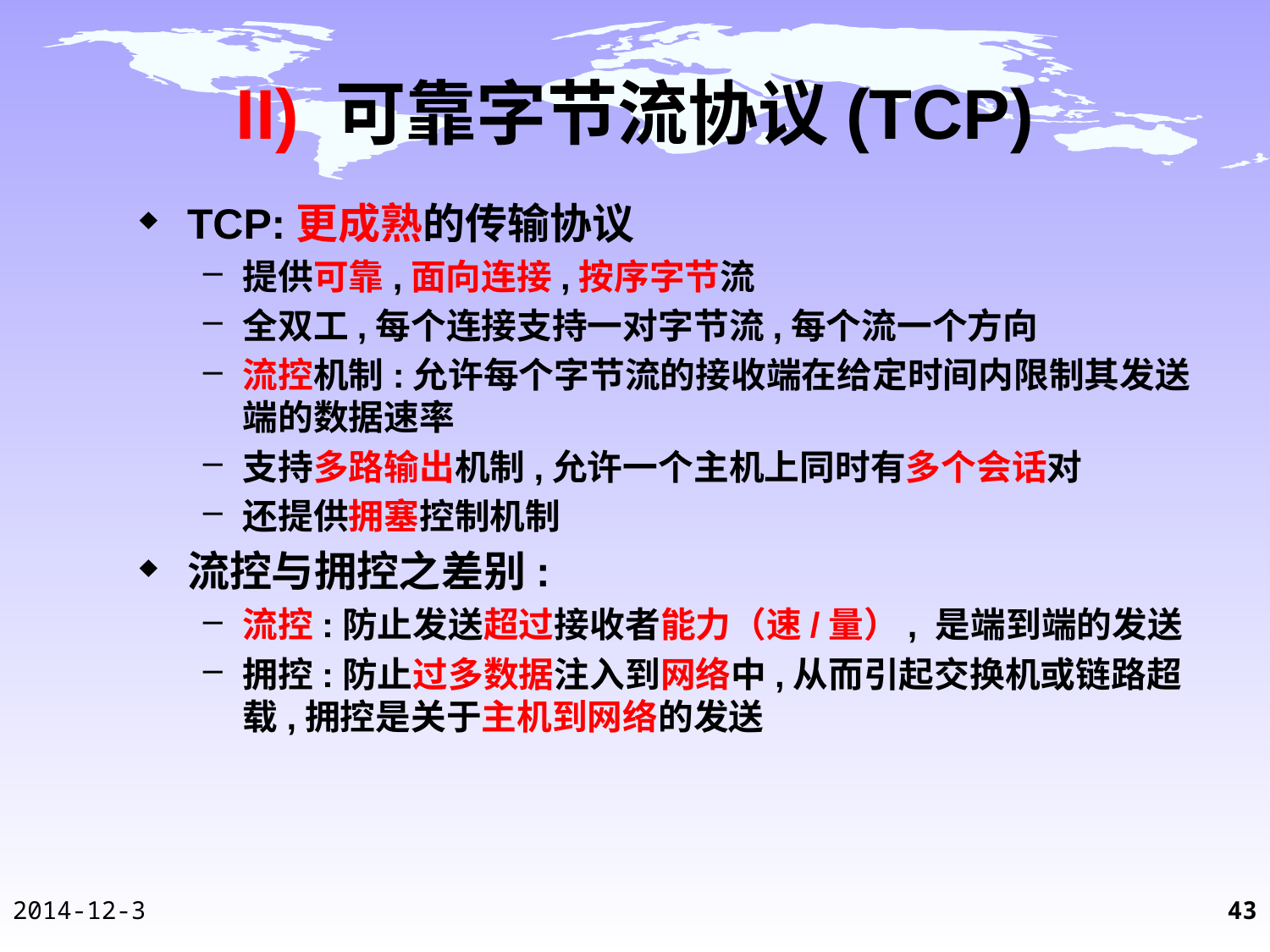

# II) 可靠字节流协议(TCP)
TCP:更成熟的传输协议
提供可靠,面向连接,按序字节流
全双工,每个连接支持一对字节流,每个流一个方向
流控机制:允许每个字节流的接收端在给定时间内限制其发送端的数据速率
支持多路输出机制,允许一个主机上同时有多个会话对
还提供拥塞控制机制
流控与拥控之差别:
流控:防止发送超过接收者能力（速/量）, 是端到端的发送
拥控:防止过多数据注入到网络中,从而引起交换机或链路超载,拥控是关于主机到网络的发送
2014-12-3
43